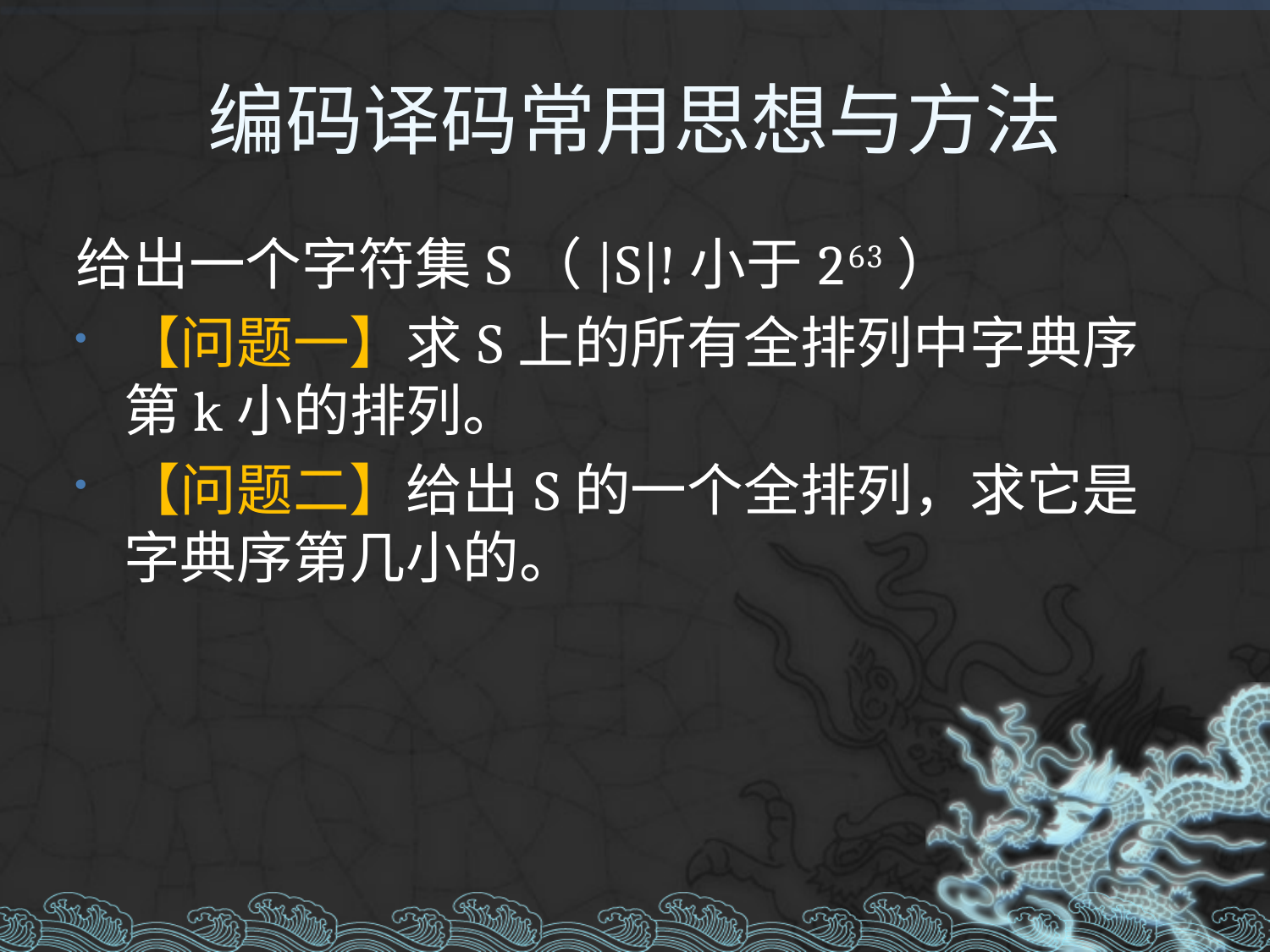

# 编码译码常用思想与方法
给出一个字符集S（|S|!小于263）
【问题一】求S上的所有全排列中字典序第k小的排列。
【问题二】给出S的一个全排列，求它是字典序第几小的。